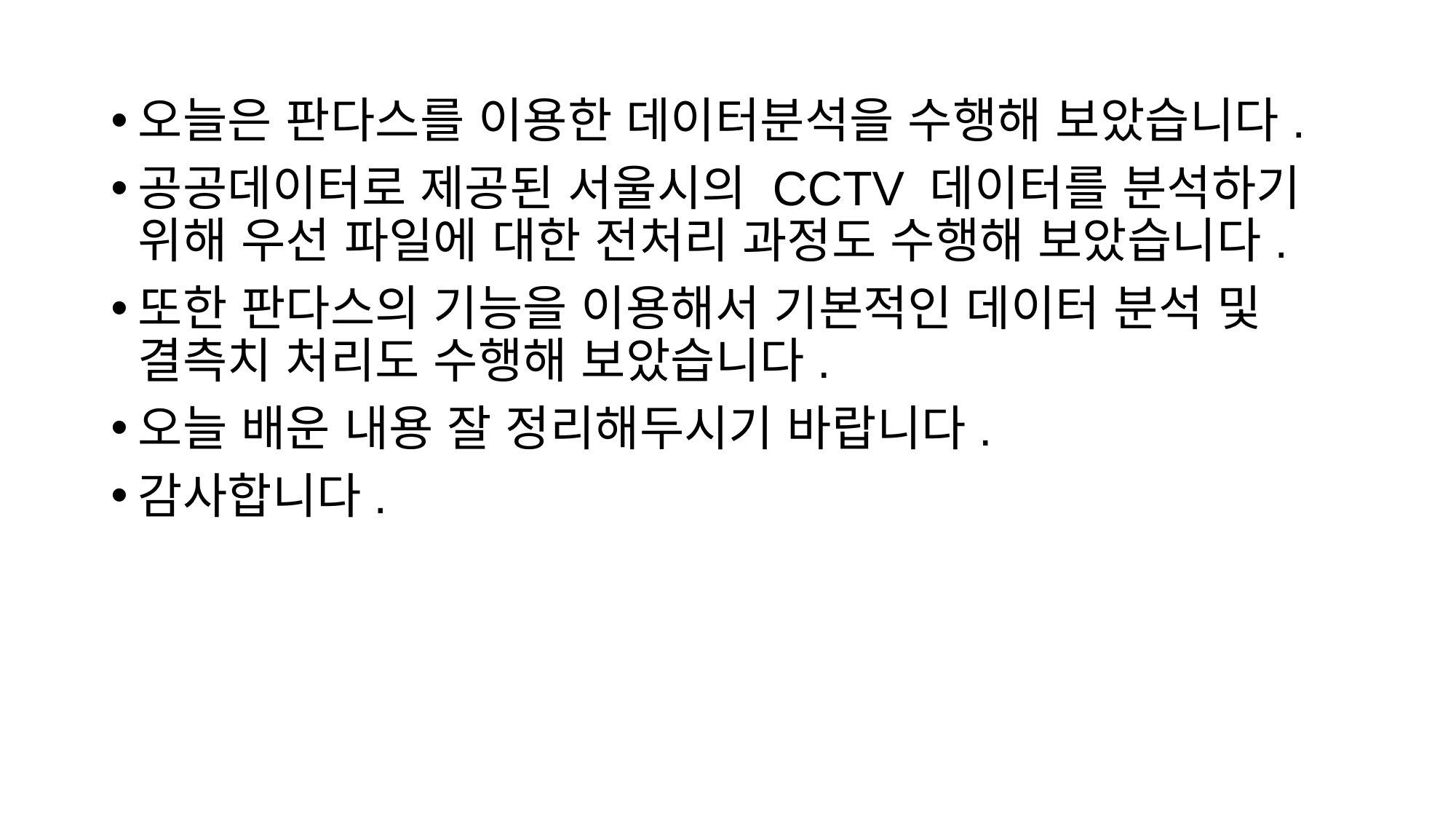

오늘은 판다스를 이용한 데이터분석을 수행해 보았습니다.
공공데이터로 제공된 서울시의 CCTV 데이터를 분석하기 위해 우선 파일에 대한 전처리 과정도 수행해 보았습니다.
또한 판다스의 기능을 이용해서 기본적인 데이터 분석 및 결측치 처리도 수행해 보았습니다.
오늘 배운 내용 잘 정리해두시기 바랍니다.
감사합니다.